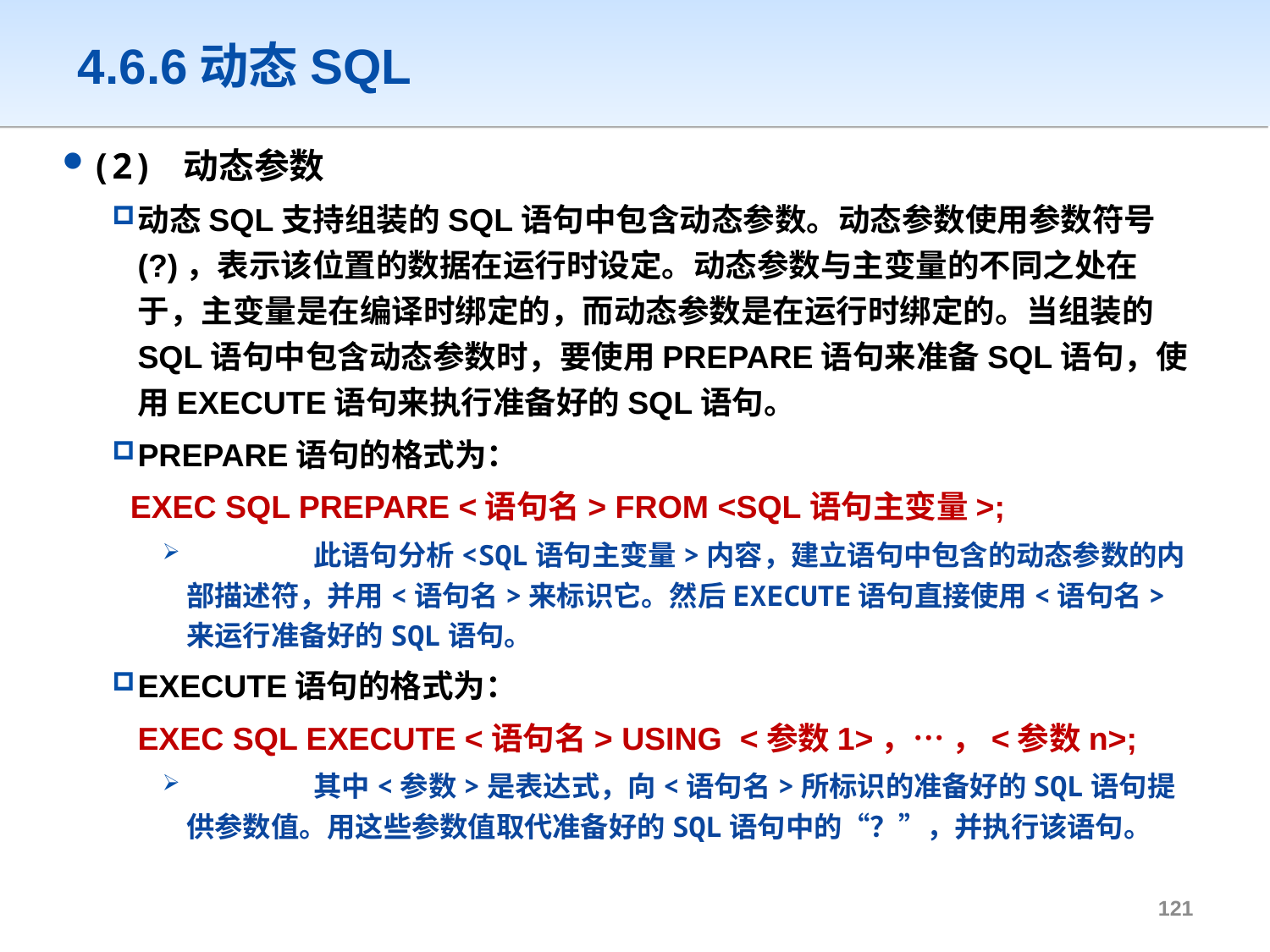

# 4.6.6动态SQL
(2) 动态参数
动态SQL支持组装的SQL语句中包含动态参数。动态参数使用参数符号(?)，表示该位置的数据在运行时设定。动态参数与主变量的不同之处在于，主变量是在编译时绑定的，而动态参数是在运行时绑定的。当组装的SQL语句中包含动态参数时，要使用PREPARE语句来准备SQL语句，使用EXECUTE语句来执行准备好的SQL语句。
PREPARE语句的格式为：
  EXEC SQL PREPARE <语句名> FROM <SQL语句主变量>;
	此语句分析<SQL语句主变量>内容，建立语句中包含的动态参数的内部描述符，并用<语句名>来标识它。然后EXECUTE语句直接使用<语句名>来运行准备好的SQL语句。
EXECUTE语句的格式为：
	EXEC SQL EXECUTE <语句名> USING  <参数1>，… ，<参数n>;
	其中<参数>是表达式，向<语句名>所标识的准备好的SQL语句提供参数值。用这些参数值取代准备好的SQL语句中的“？”，并执行该语句。

121